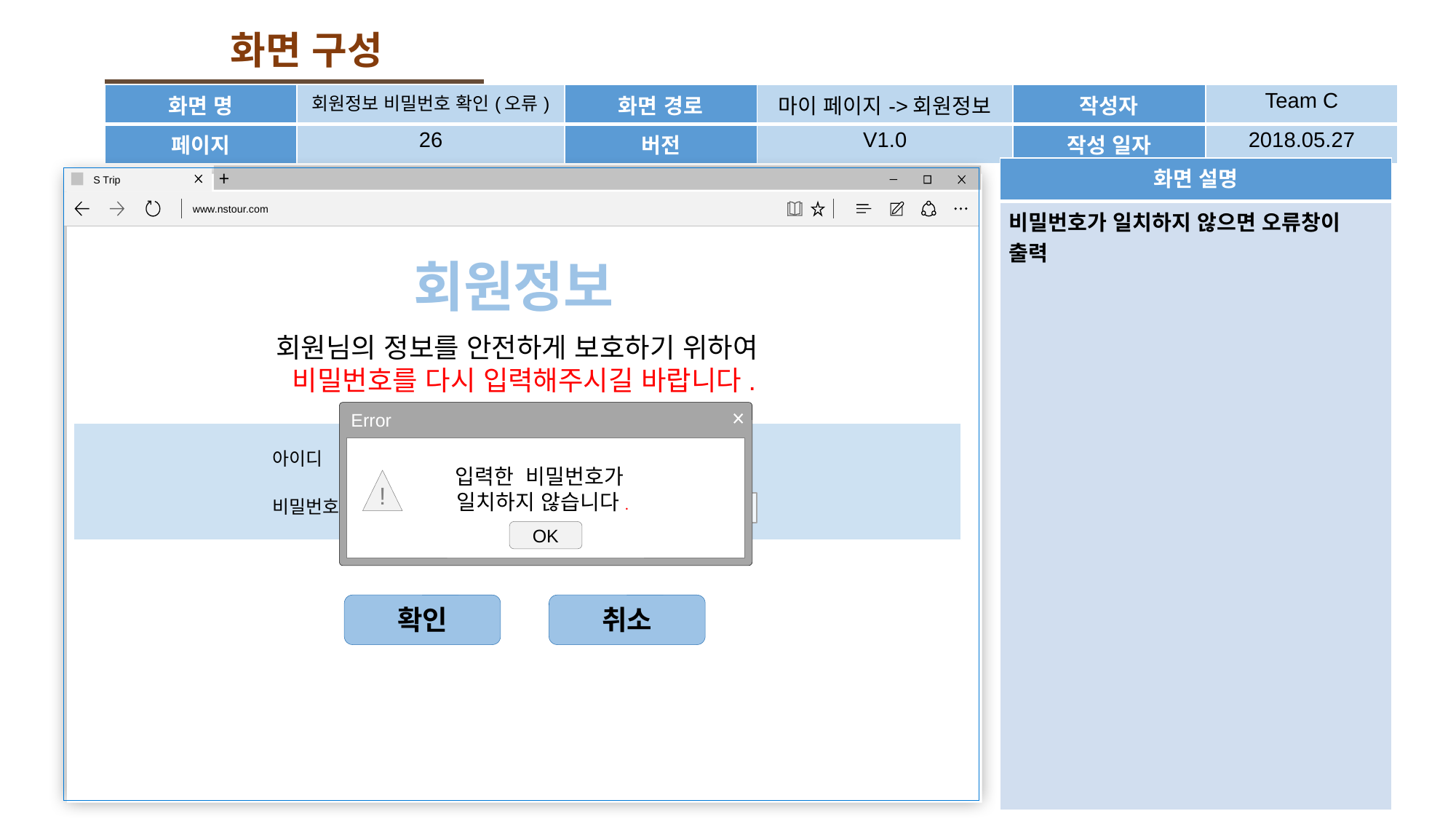

화면 구성
| 화면 명 | 회원정보 비밀번호 확인(오류) | 화면 경로 | 마이 페이지->회원정보 | 작성자 | Team C |
| --- | --- | --- | --- | --- | --- |
| 페이지 | 26 | 버전 | V1.0 | 작성 일자 | 2018.05.27 |
| 화면 설명 |
| --- |
| 비밀번호가 일치하지 않으면 오류창이 출력 |

S Trip

www.nstour.com

회원정보
회원님의 정보를 안전하게 보호하기 위하여
 비밀번호를 다시 입력해주시길 바랍니다.
Error
입력한  비밀번호가
일치하지 않습니다.

!
OK

아이디
ync12345
비밀번호

확인
취소